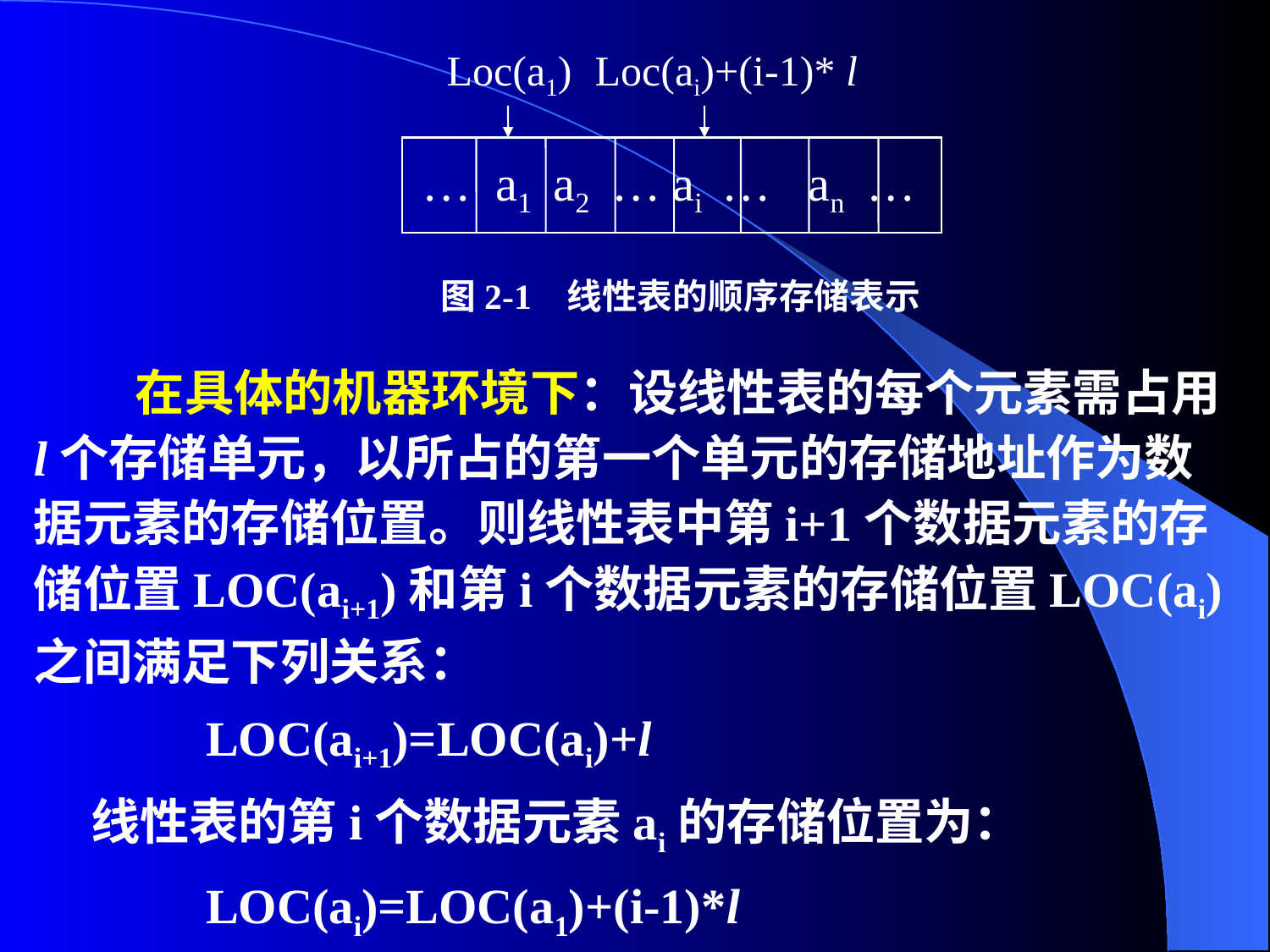

Loc(a1)
Loc(ai)+(i-1)* l

 …  a1   a2   … ai  …   an   …

图2-1   线性表的顺序存储表示
# 在具体的机器环境下：设线性表的每个元素需占用l个存储单元，以所占的第一个单元的存储地址作为数据元素的存储位置。则线性表中第i+1个数据元素的存储位置LOC(ai+1)和第i个数据元素的存储位置LOC(ai)之间满足下列关系：
              LOC(ai+1)=LOC(ai)+l
    线性表的第i个数据元素ai的存储位置为：
              LOC(ai)=LOC(a1)+(i-1)*l